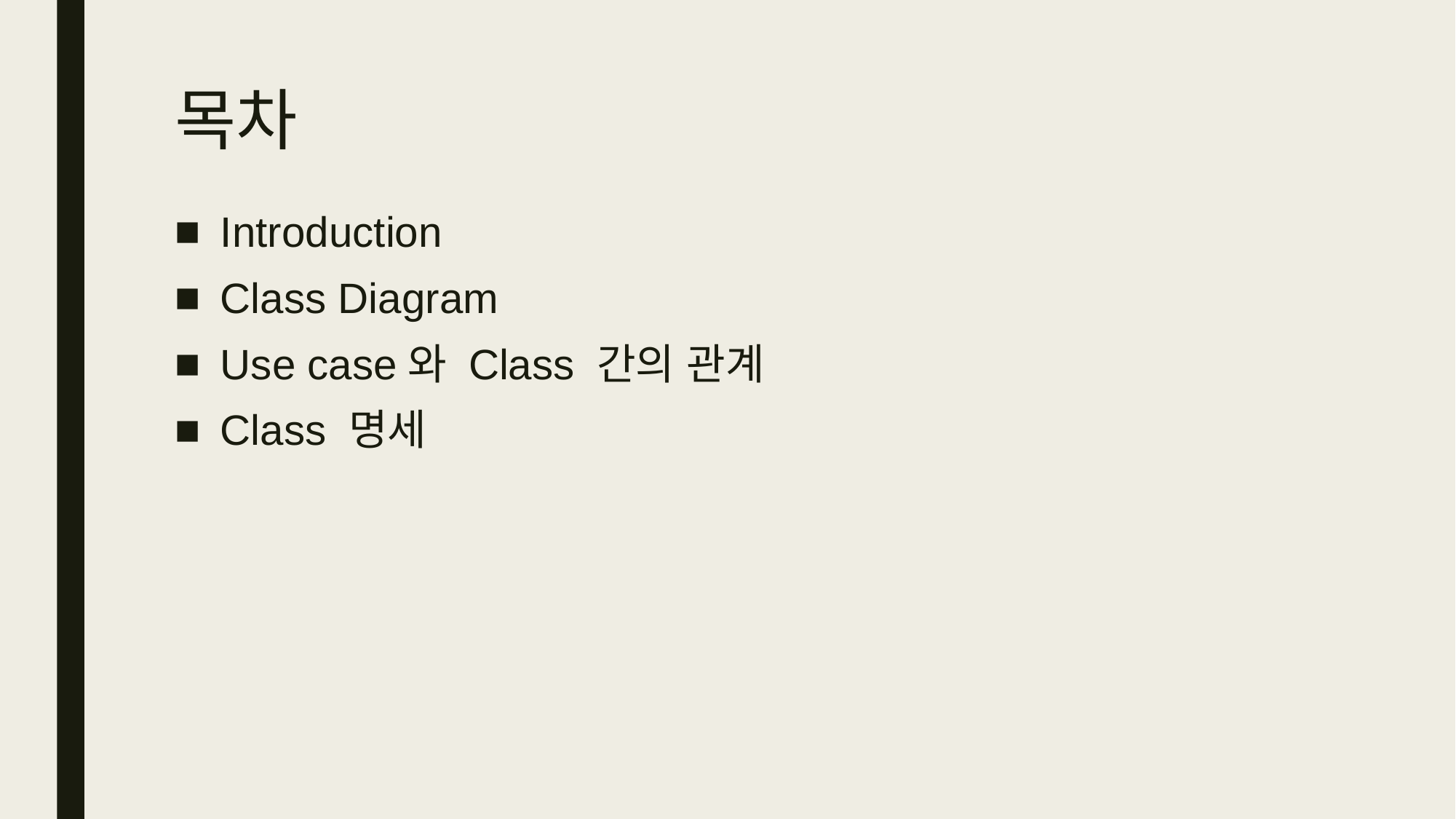

# 목차
Introduction
Class Diagram
Use case와 Class 간의 관계
Class 명세